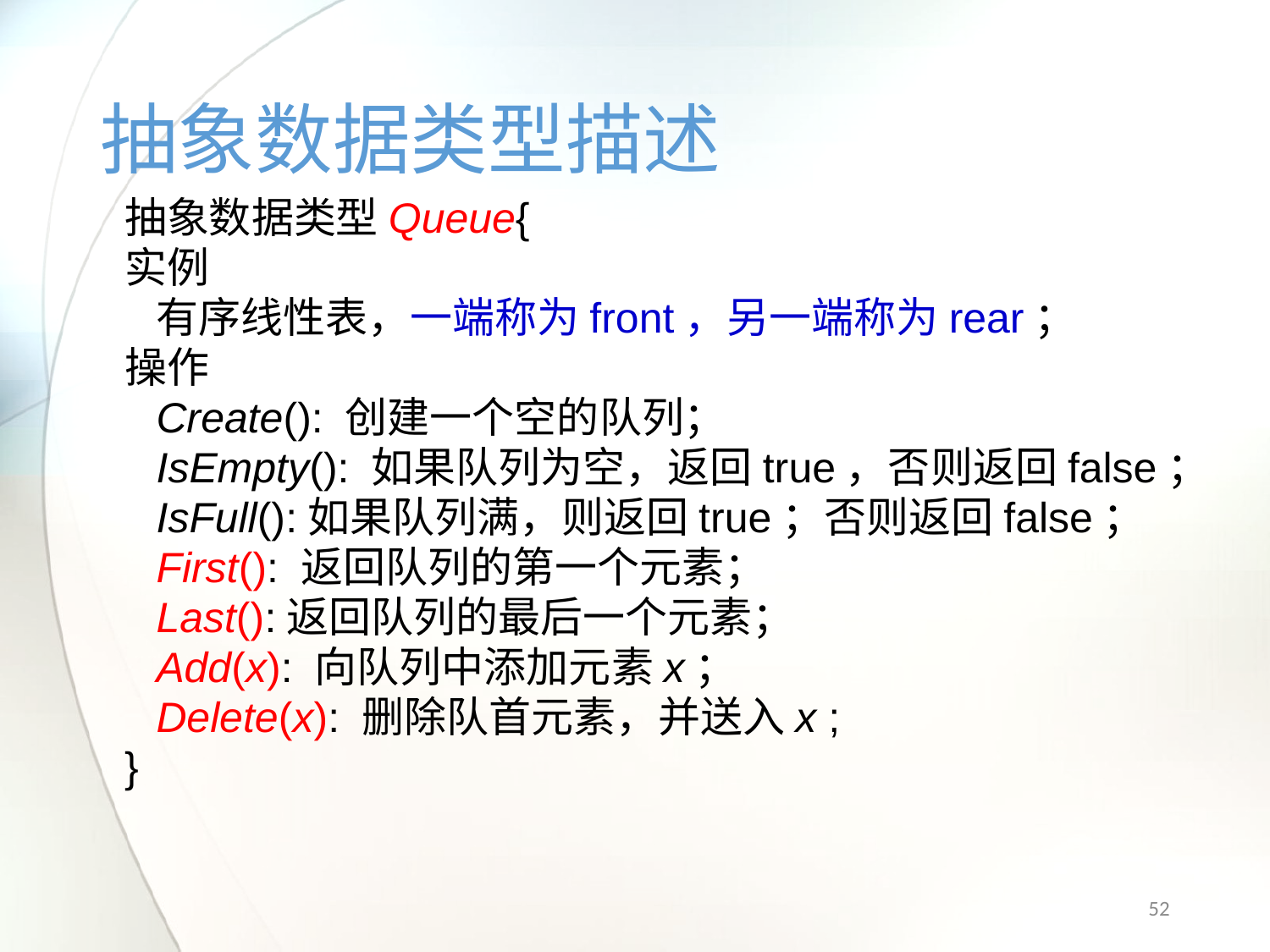

# 抽象数据类型描述
抽象数据类型Queue{
实例
	有序线性表，一端称为front，另一端称为rear；
操作
	Create(): 创建一个空的队列；
	IsEmpty(): 如果队列为空，返回true，否则返回false；
	IsFull():如果队列满，则返回true；否则返回false；
	First(): 返回队列的第一个元素；
	Last():返回队列的最后一个元素；
	Add(x): 向队列中添加元素x；
	Delete(x): 删除队首元素，并送入x ;
}
52